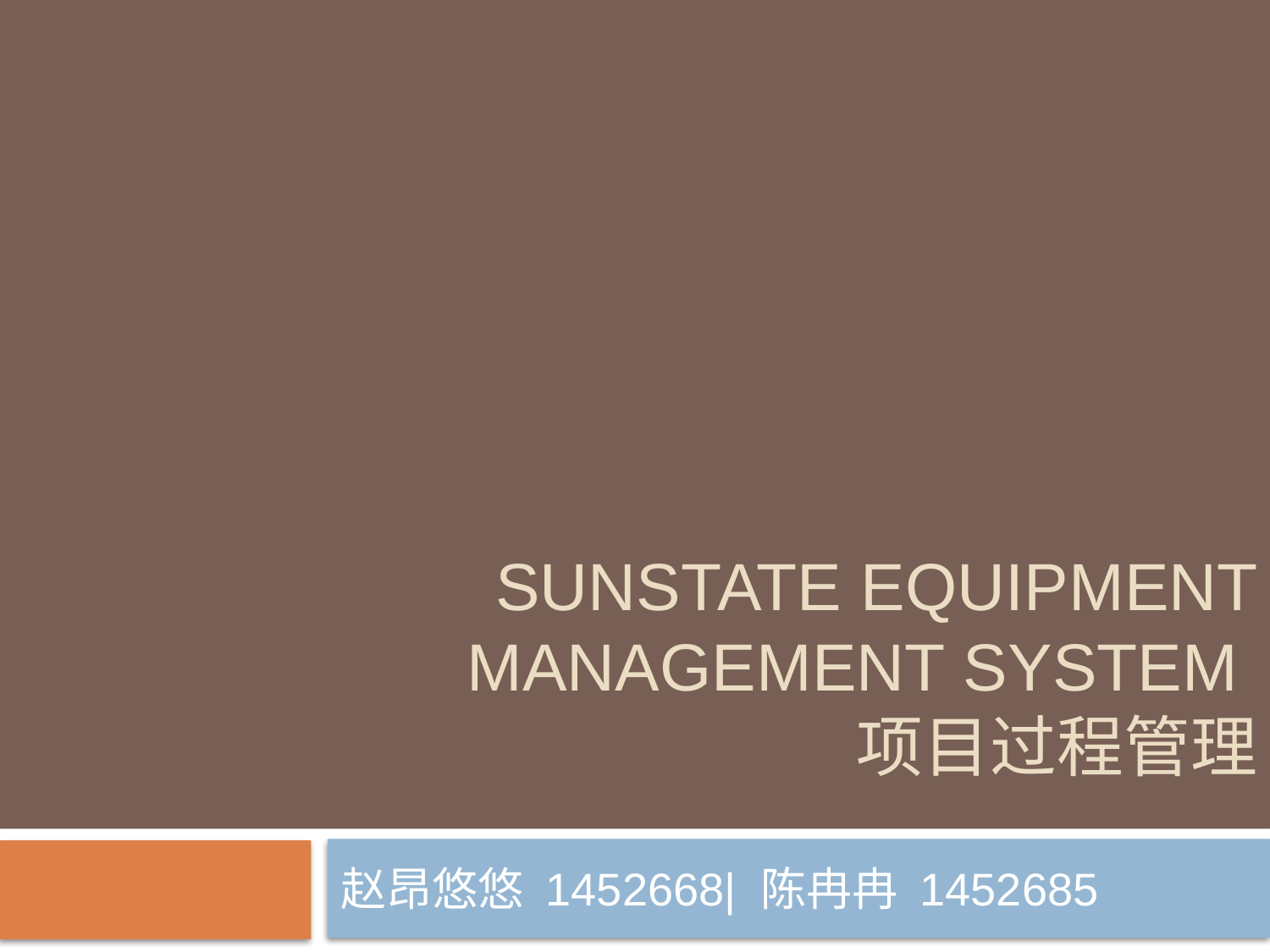

# Sunstate Equipment Management System 项目过程管理
赵昂悠悠 1452668| 陈冉冉 1452685